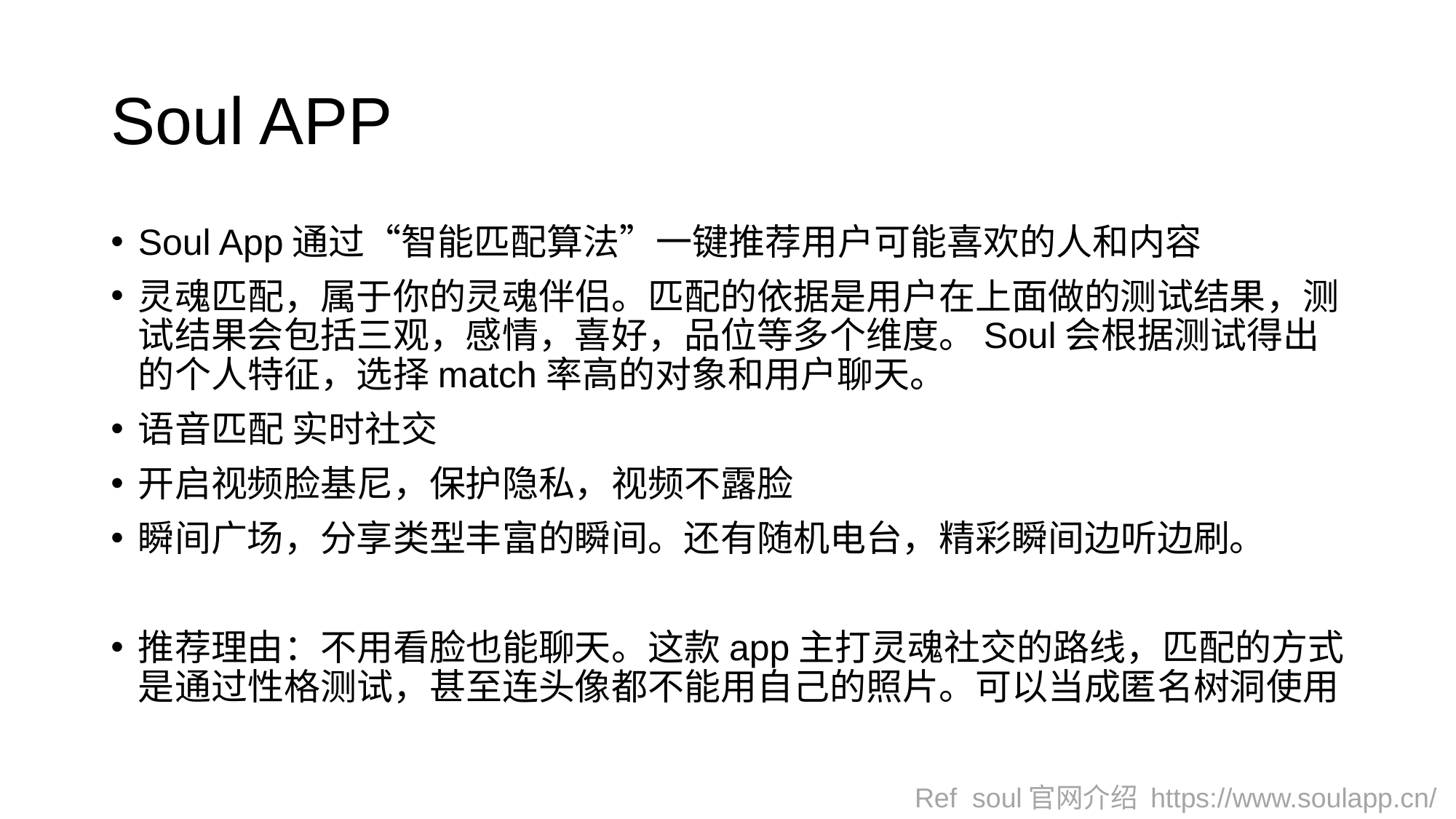

# Soul APP
Soul App通过“智能匹配算法”一键推荐用户可能喜欢的人和内容
灵魂匹配，属于你的灵魂伴侣。匹配的依据是用户在上面做的测试结果，测试结果会包括三观，感情，喜好，品位等多个维度。Soul会根据测试得出的个人特征，选择match率高的对象和用户聊天。
语音匹配 实时社交
开启视频脸基尼，保护隐私，视频不露脸
瞬间广场，分享类型丰富的瞬间。还有随机电台，精彩瞬间边听边刷。

推荐理由：不用看脸也能聊天。这款app主打灵魂社交的路线，匹配的方式是通过性格测试，甚至连头像都不能用自己的照片。可以当成匿名树洞使用
Ref  soul官网介绍 https://www.soulapp.cn/